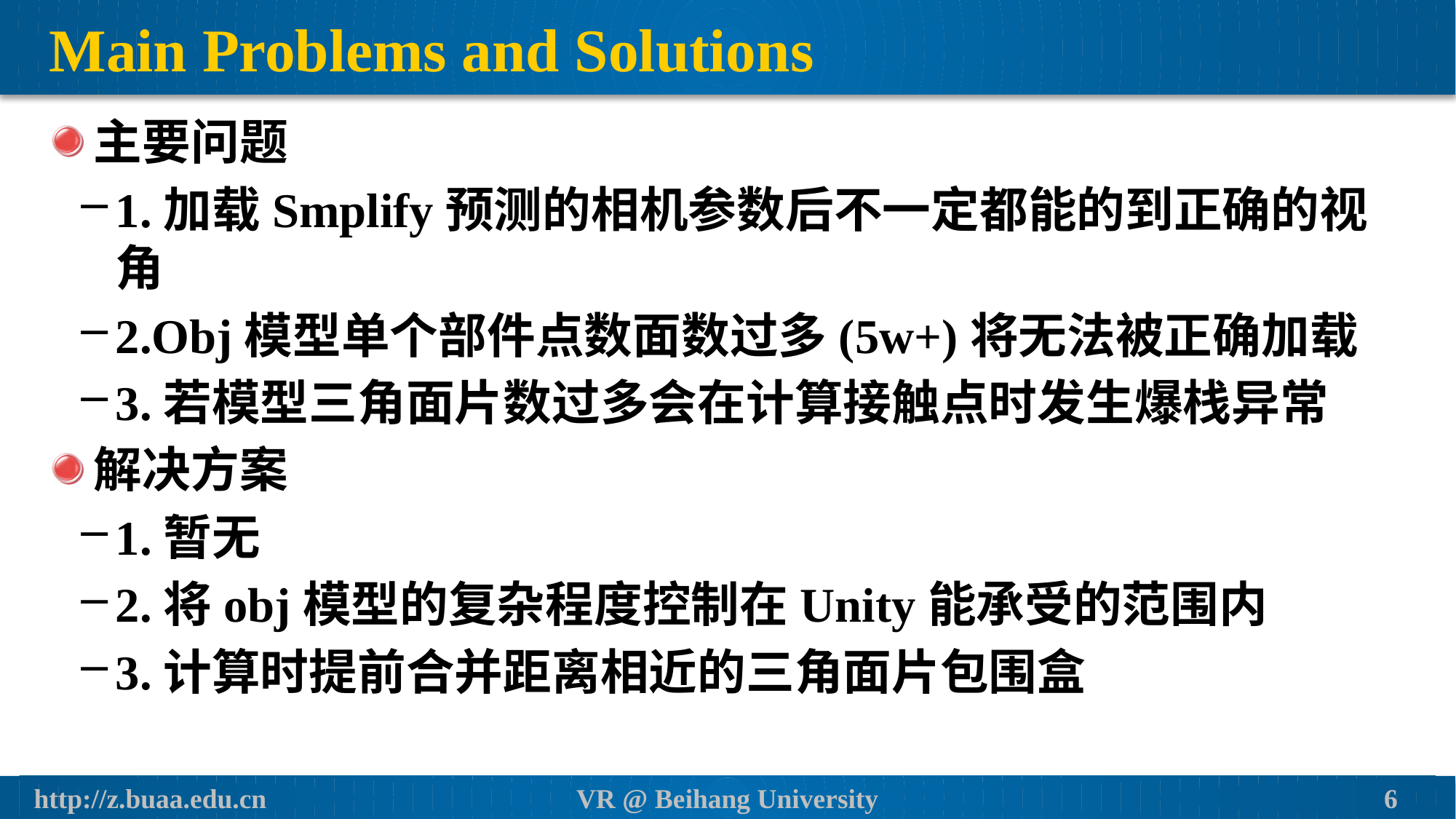

# Main Problems and Solutions
主要问题
1.加载Smplify预测的相机参数后不一定都能的到正确的视角
2.Obj模型单个部件点数面数过多(5w+)将无法被正确加载
3.若模型三角面片数过多会在计算接触点时发生爆栈异常
解决方案
1.暂无
2.将obj模型的复杂程度控制在Unity能承受的范围内
3.计算时提前合并距离相近的三角面片包围盒